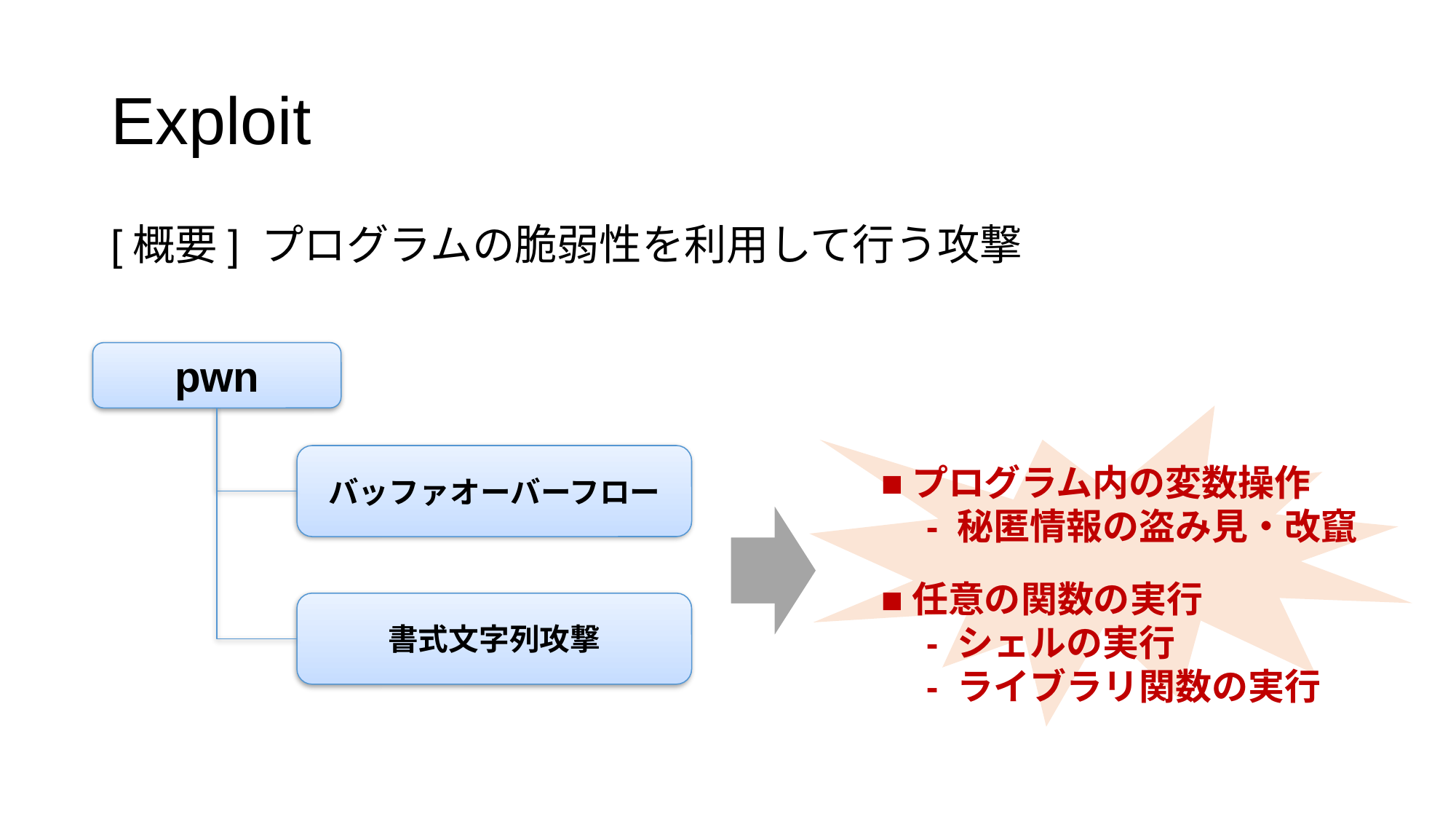

# Exploit
[概要] プログラムの脆弱性を利用して行う攻撃
pwn

バッファオーバーフロー
■プログラム内の変数操作
　- 秘匿情報の盗み見・改竄

■任意の関数の実行
　- シェルの実行
　- ライブラリ関数の実行

書式文字列攻撃